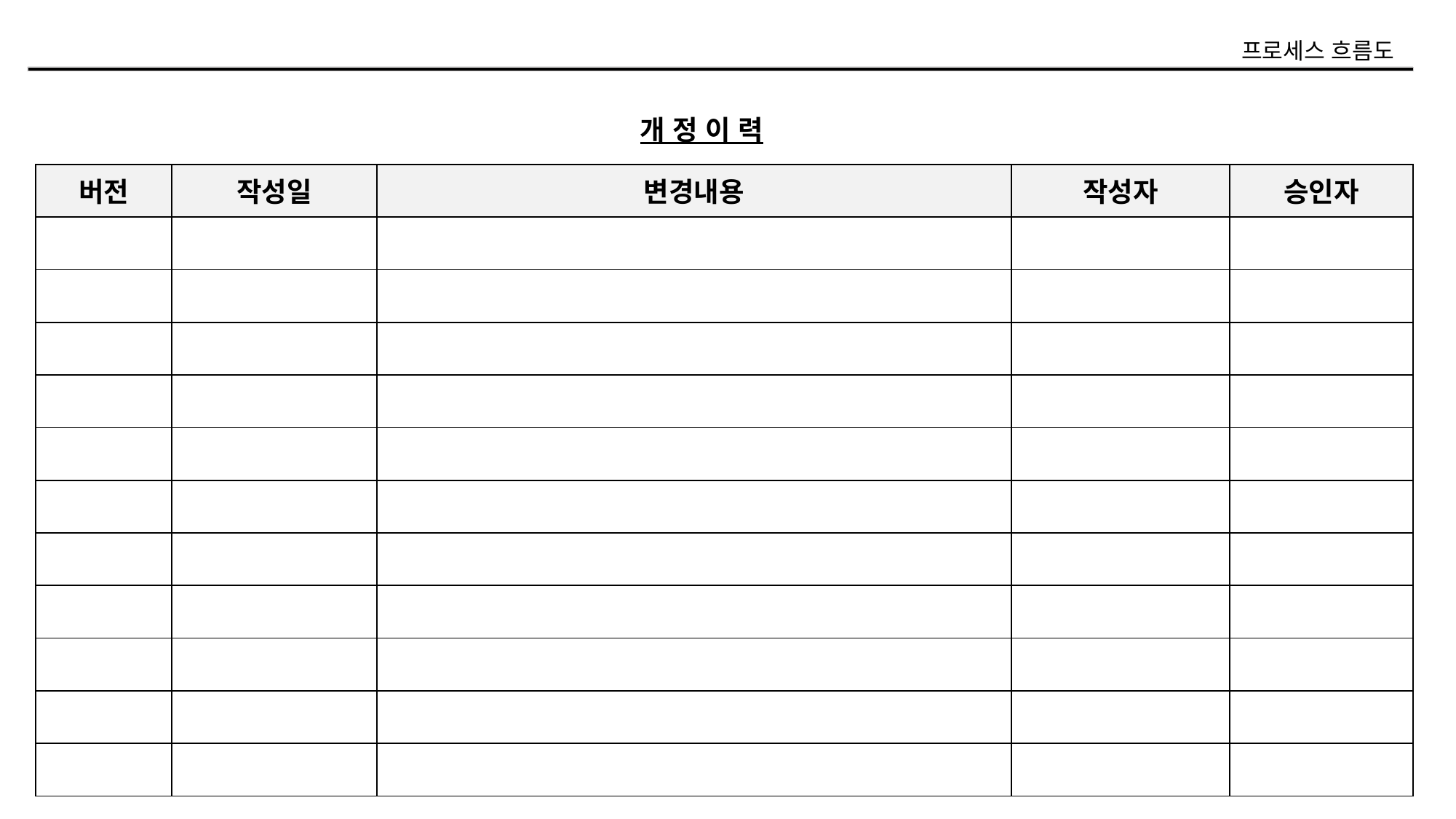

프로세스 흐름도

개 정 이 력
| 버전 | 작성일 | 변경내용 | 작성자 | 승인자 |
| --- | --- | --- | --- | --- |
|  |  |  |  |  |
|  |  |  |  |  |
|  |  |  |  |  |
|  |  |  |  |  |
|  |  |  |  |  |
|  |  |  |  |  |
|  |  |  |  |  |
|  |  |  |  |  |
|  |  |  |  |  |
|  |  |  |  |  |
|  |  |  |  |  |